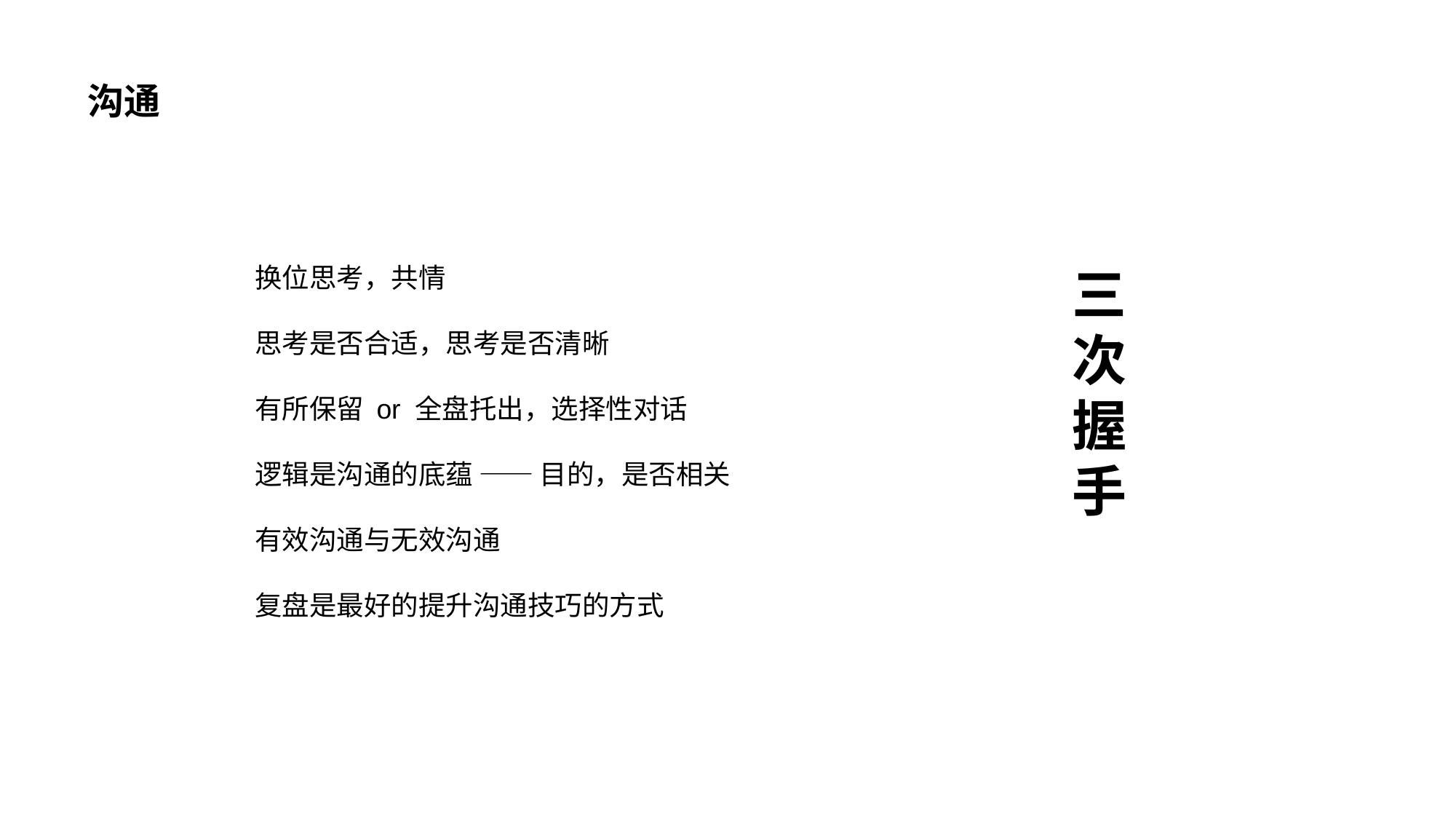

沟通
换位思考，共情

思考是否合适，思考是否清晰

有所保留 or 全盘托出，选择性对话

逻辑是沟通的底蕴 —— 目的，是否相关

有效沟通与无效沟通

复盘是最好的提升沟通技巧的方式
三次握手